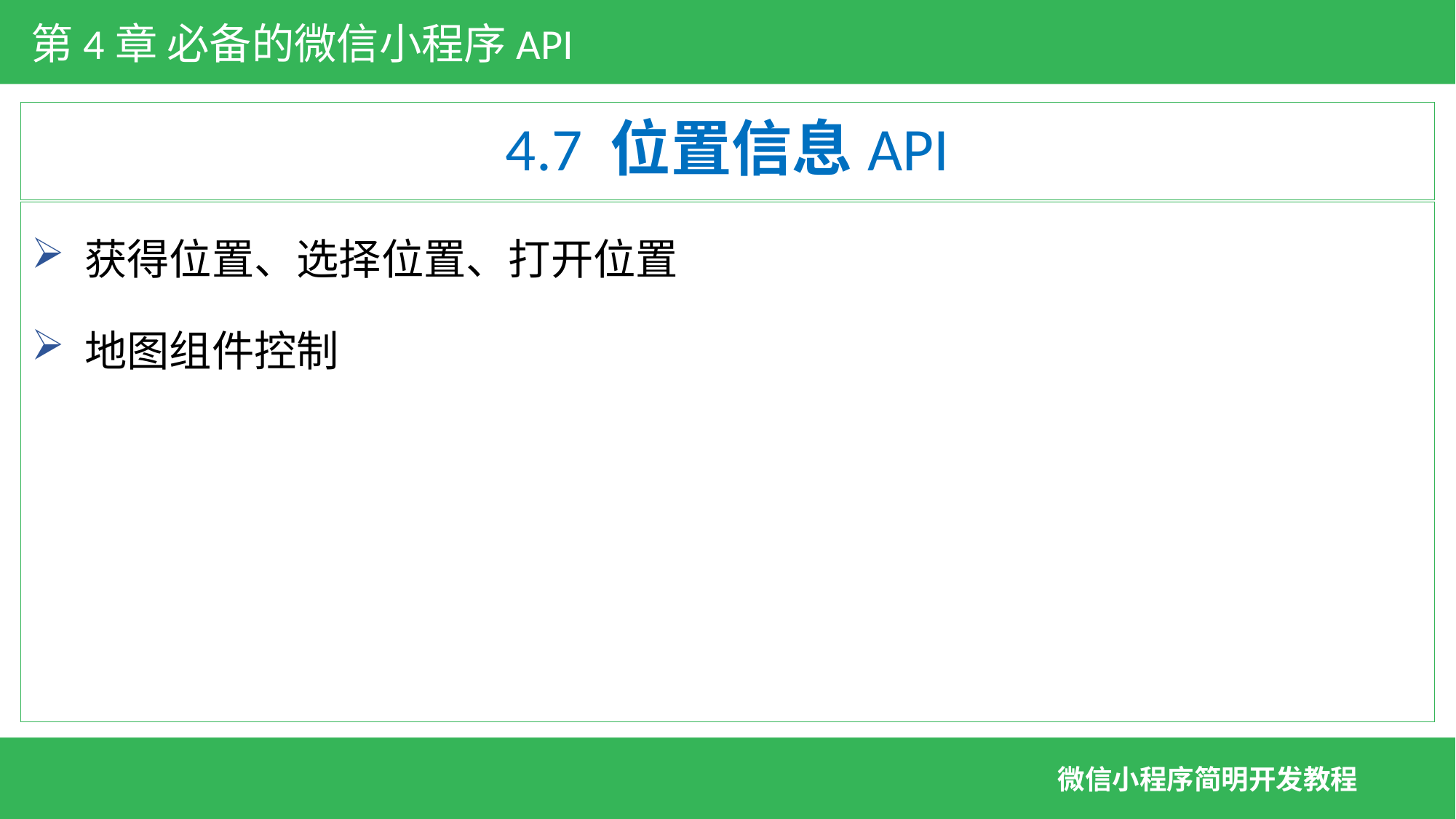

第4章 必备的微信小程序API

# 4.7 位置信息API
 获得位置、选择位置、打开位置
 地图组件控制

微信小程序简明开发教程